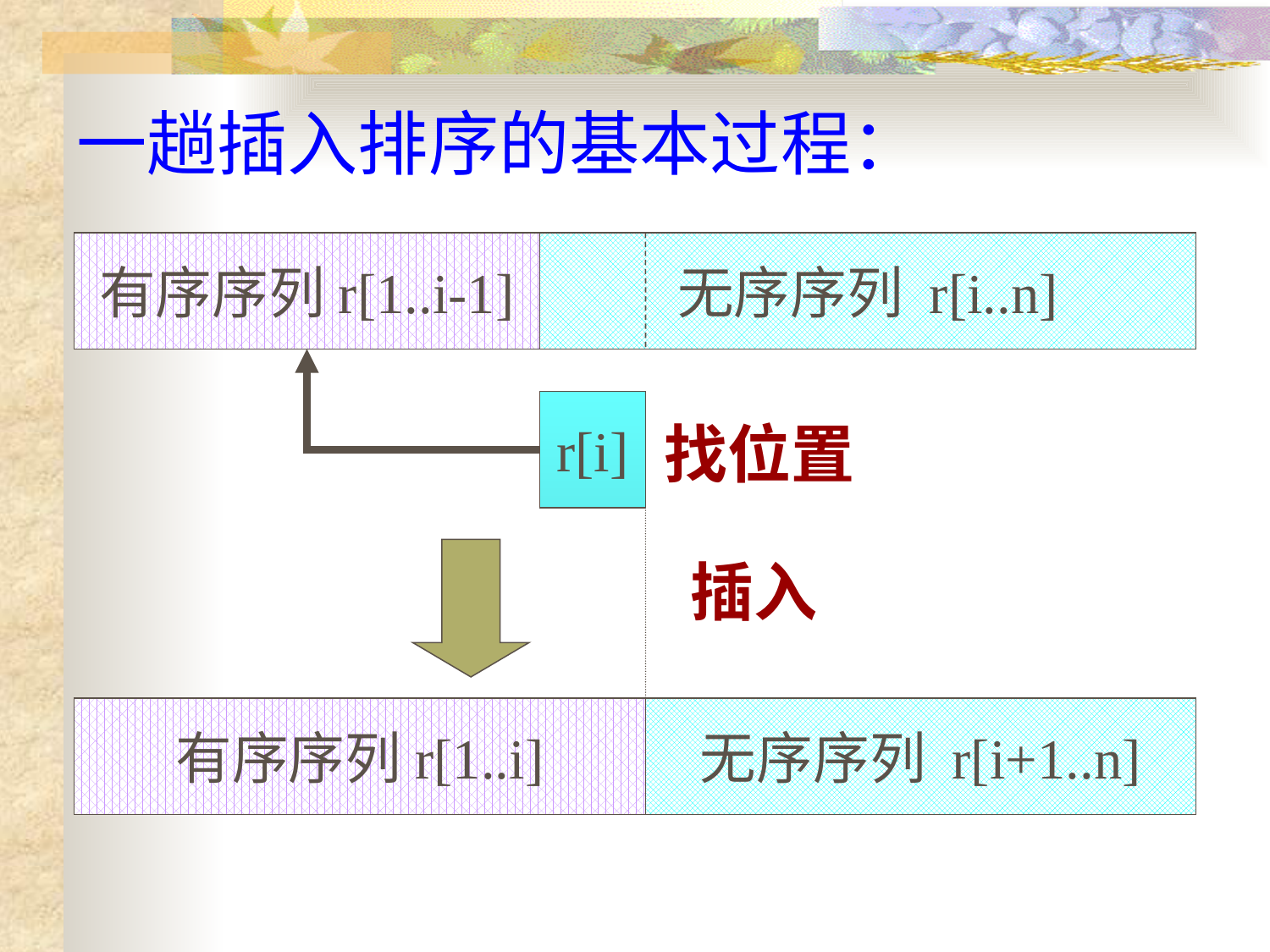

一趟插入排序的基本过程：
有序序列r[1..i-1]
无序序列 r[i..n]

r[i]
找位置

插入
有序序列r[1..i]
无序序列 r[i+1..n]